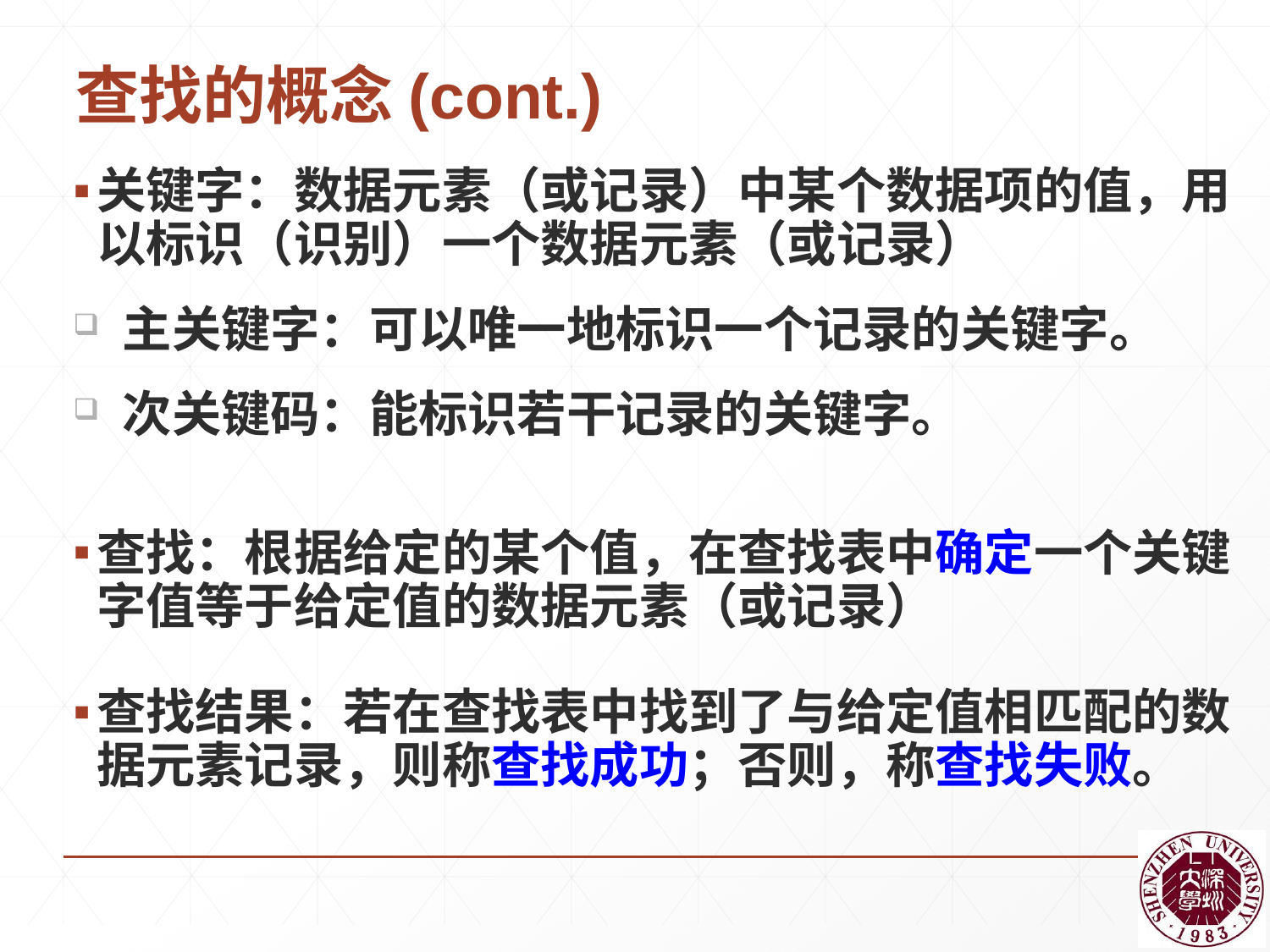

查找的概念(cont.)
关键字：数据元素（或记录）中某个数据项的值，用以标识（识别）一个数据元素（或记录）
 主关键字：可以唯一地标识一个记录的关键字。
 次关键码：能标识若干记录的关键字。

查找：根据给定的某个值，在查找表中确定一个关键字值等于给定值的数据元素（或记录）

查找结果：若在查找表中找到了与给定值相匹配的数据元素记录，则称查找成功；否则，称查找失败。